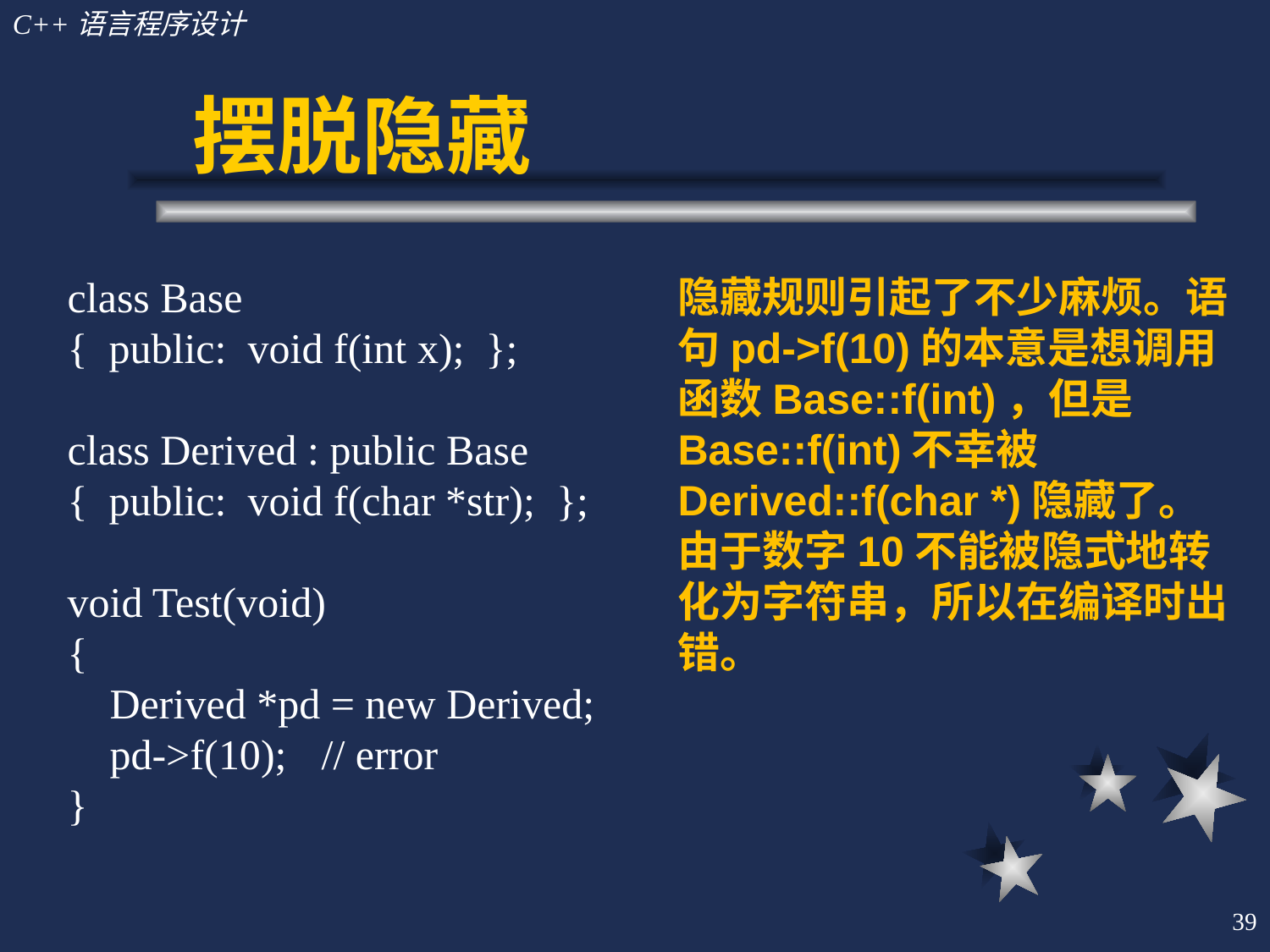

# 摆脱隐藏
class Base
{  public:  void f(int x);  };

class Derived : public Base
{  public:  void f(char *str);  };

void Test(void)
{
    Derived *pd = new Derived;
    pd->f(10);	// error
}
隐藏规则引起了不少麻烦。语句pd->f(10)的本意是想调用函数Base::f(int)，但是Base::f(int)不幸被Derived::f(char *)隐藏了。由于数字10不能被隐式地转化为字符串，所以在编译时出错。
39